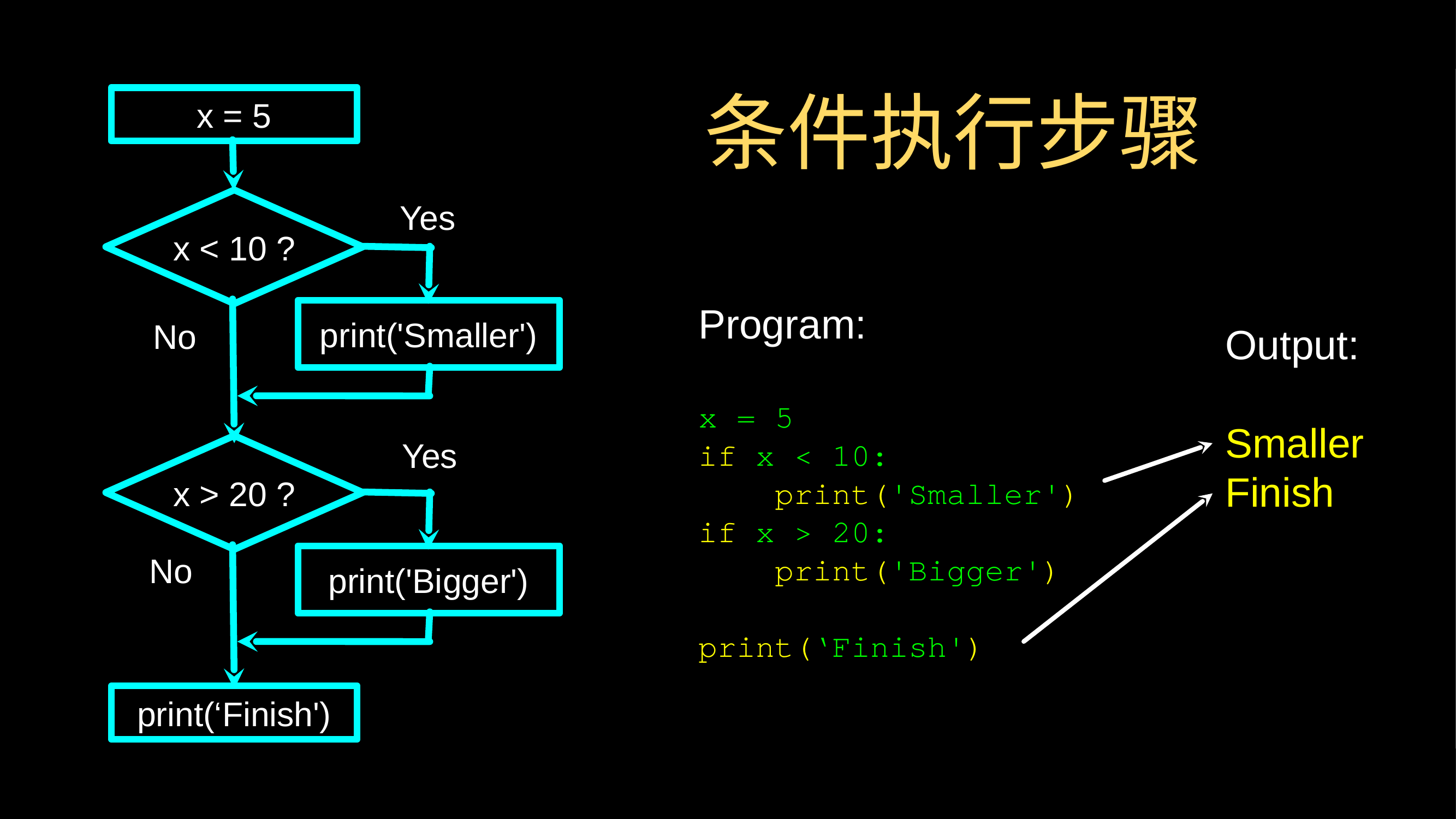

# 条件执行步骤

x = 5

x < 10 ?
Yes

Program:

x = 5
if x < 10:
    print('Smaller')
if x > 20:
    print('Bigger')

print(‘Finish')

print('Smaller')
No
Output:

Smaller
Finish

x > 20 ?
Yes

print('Bigger')
No

print(‘Finish')